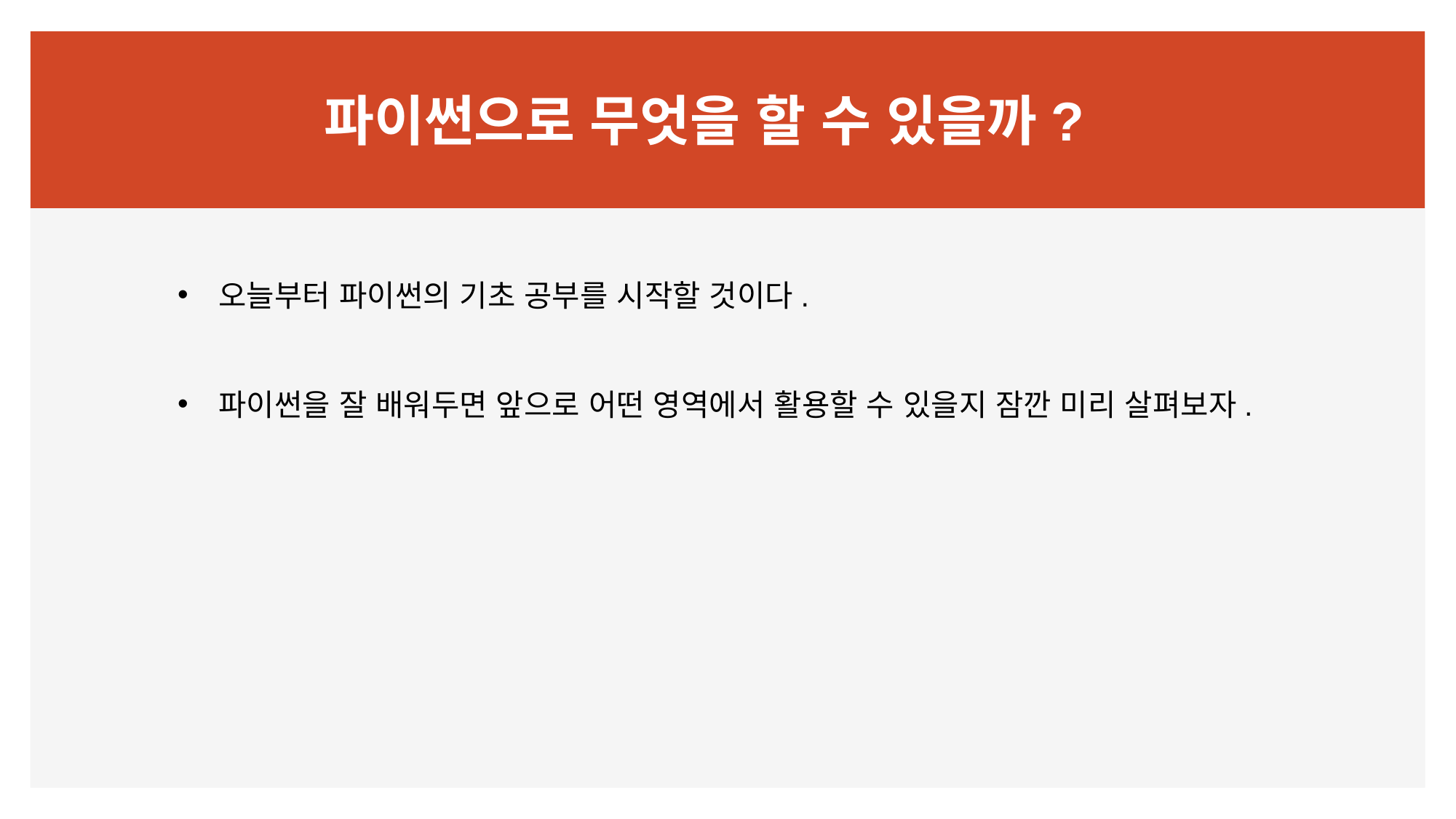

# 파이썬으로 무엇을 할 수 있을까?
오늘부터 파이썬의 기초 공부를 시작할 것이다.

파이썬을 잘 배워두면 앞으로 어떤 영역에서 활용할 수 있을지 잠깐 미리 살펴보자.